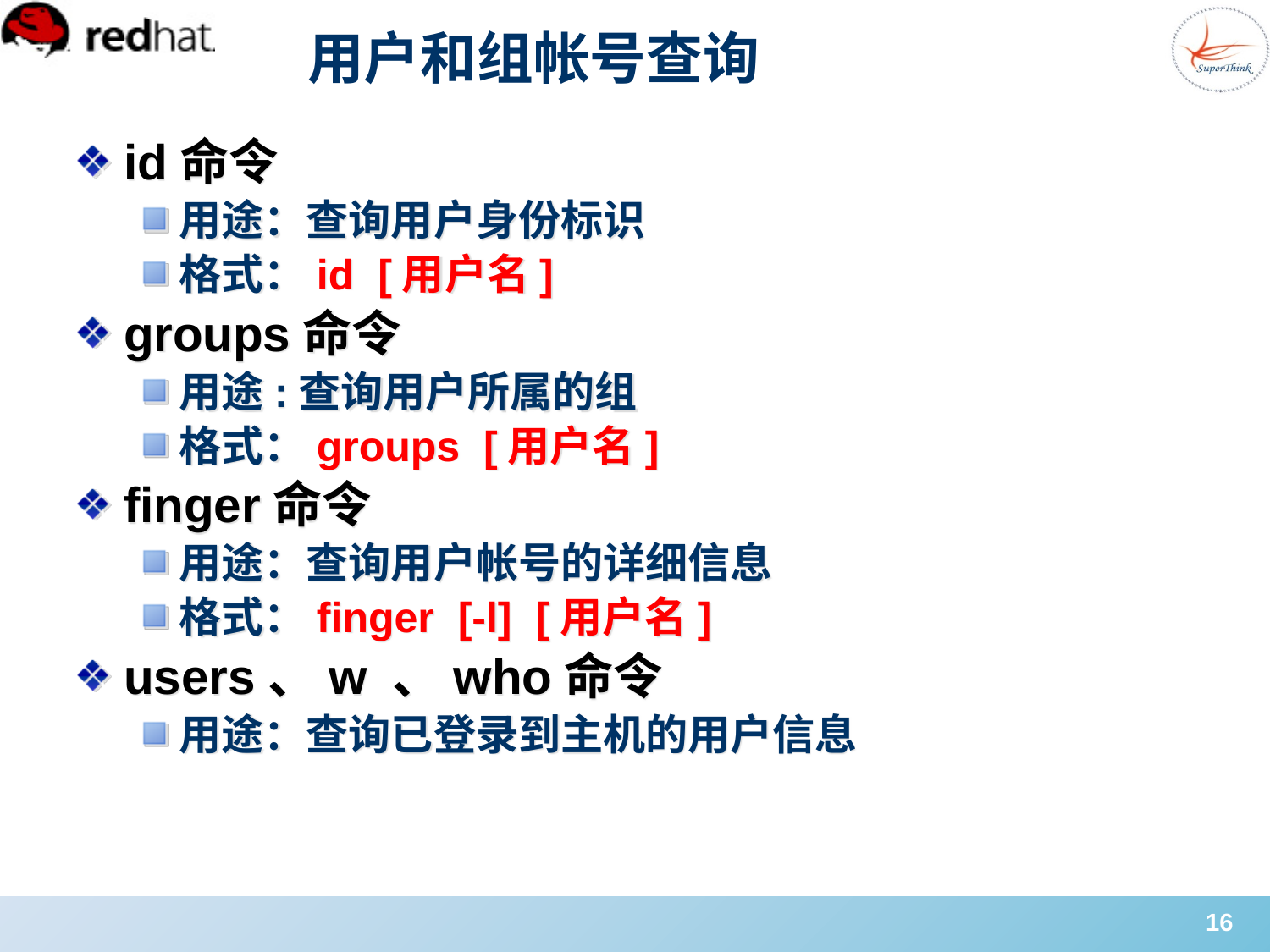

# 用户和组帐号查询
id命令
用途：查询用户身份标识
格式：id  [用户名]
groups命令
用途:查询用户所属的组
格式：groups  [用户名]
finger命令
用途：查询用户帐号的详细信息
格式：finger  [-l]  [用户名]
users、w 、who命令
用途：查询已登录到主机的用户信息
16